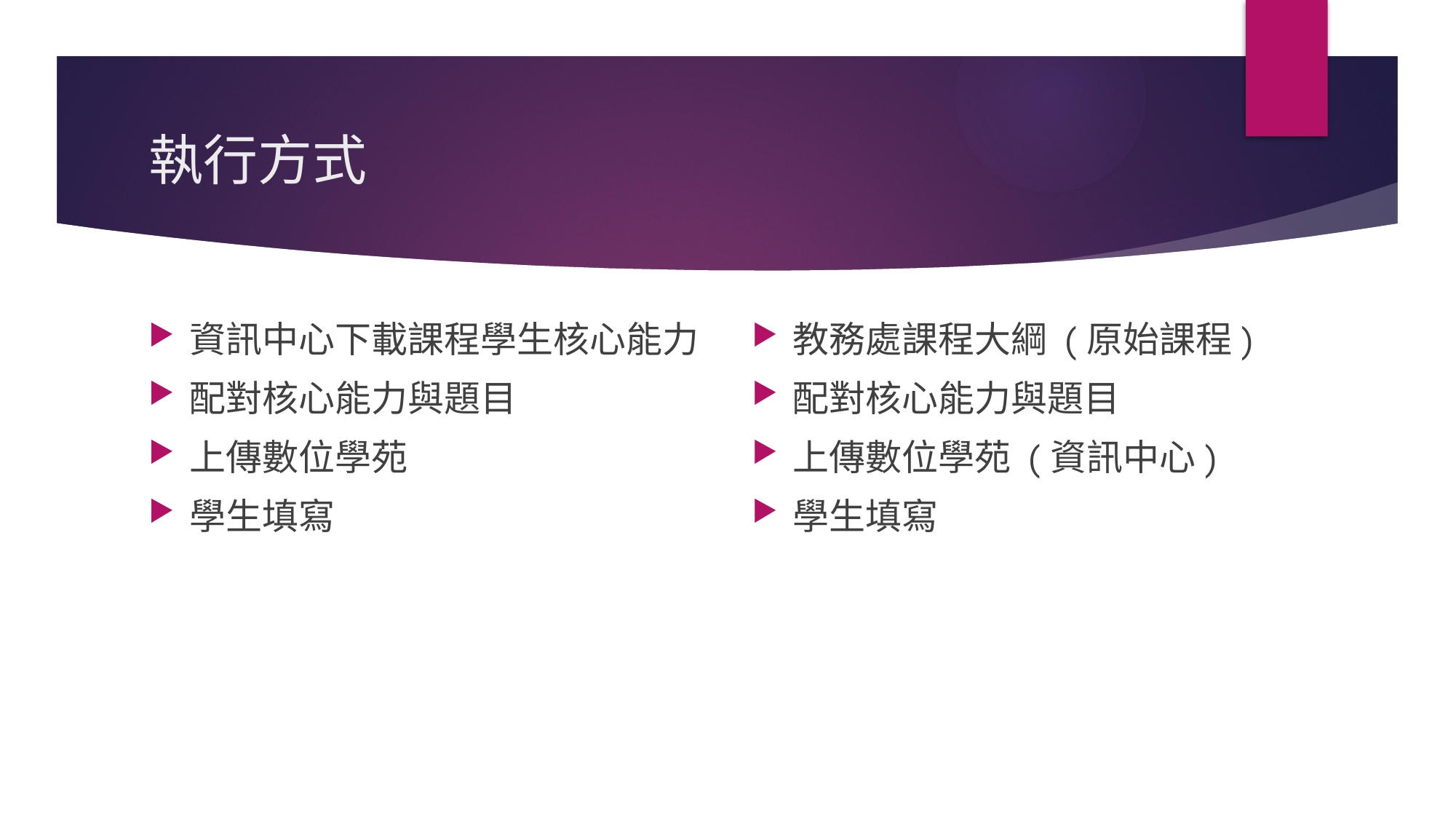

# 執行方式
資訊中心下載課程學生核心能力
配對核心能力與題目
上傳數位學苑
學生填寫

教務處課程大綱 (原始課程)
配對核心能力與題目
上傳數位學苑 (資訊中心)
學生填寫